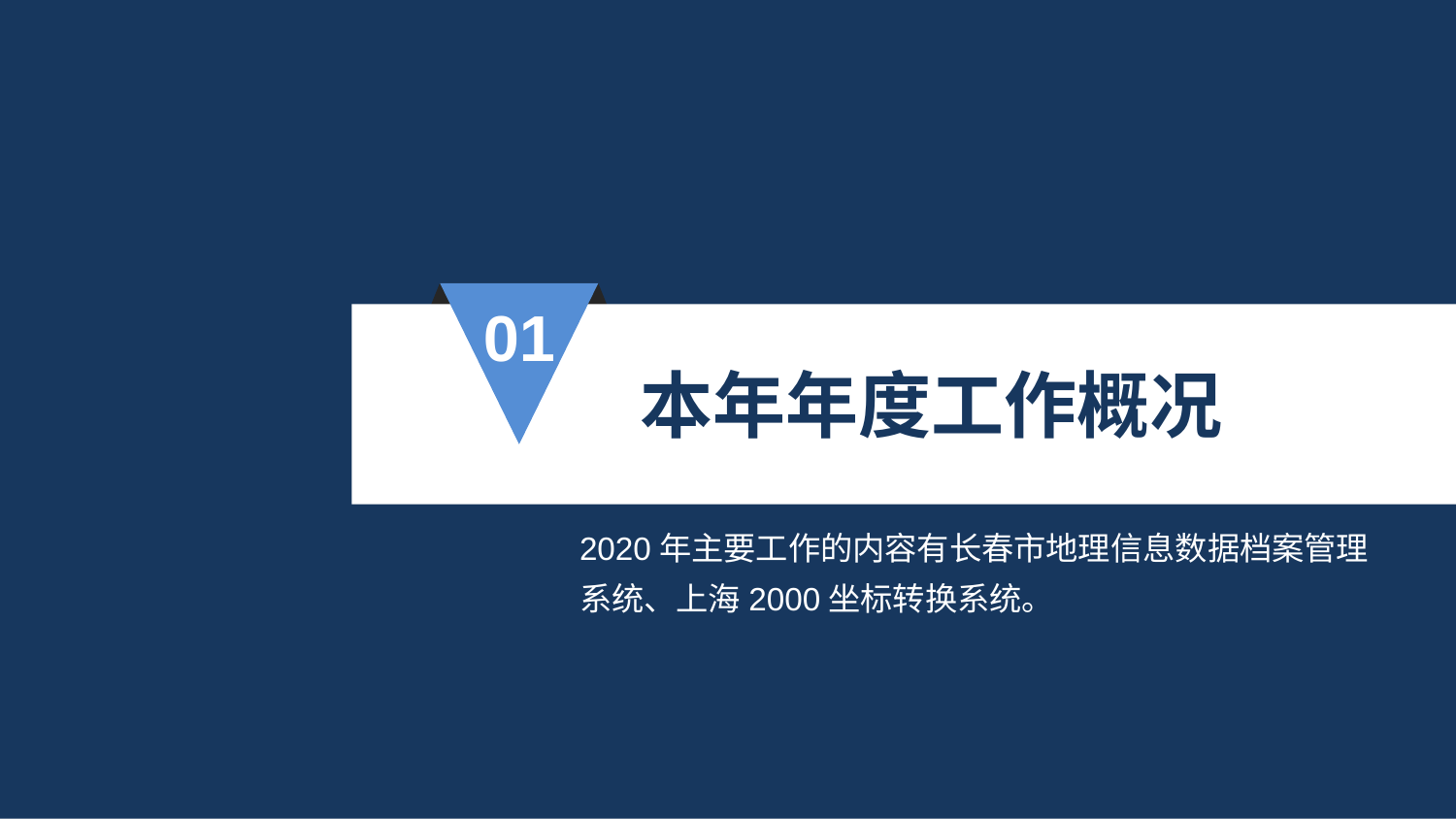

01

本年年度工作概况
2020年主要工作的内容有长春市地理信息数据档案管理系统、上海2000坐标转换系统。